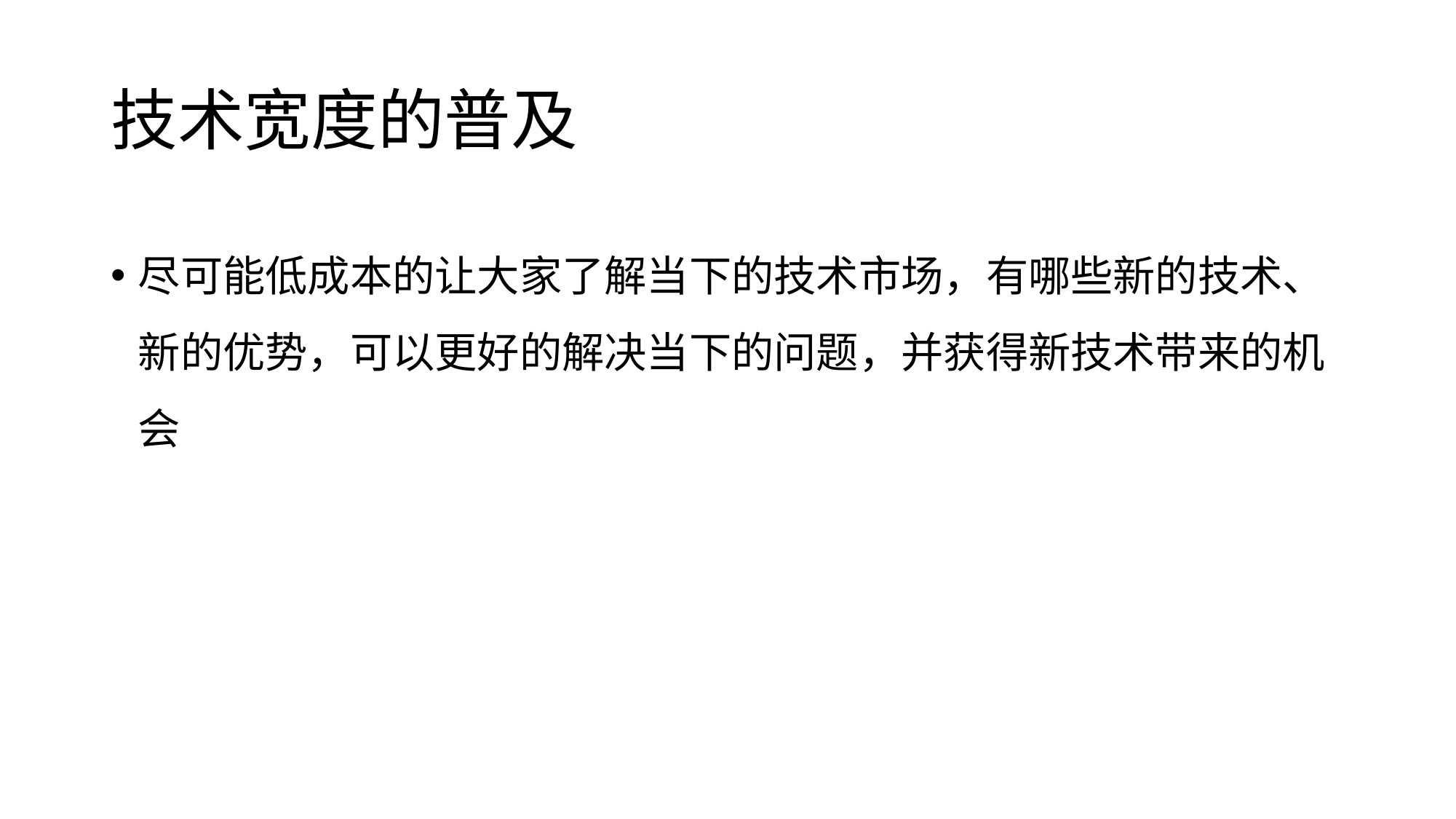

# 技术宽度的普及
尽可能低成本的让大家了解当下的技术市场，有哪些新的技术、新的优势，可以更好的解决当下的问题，并获得新技术带来的机会